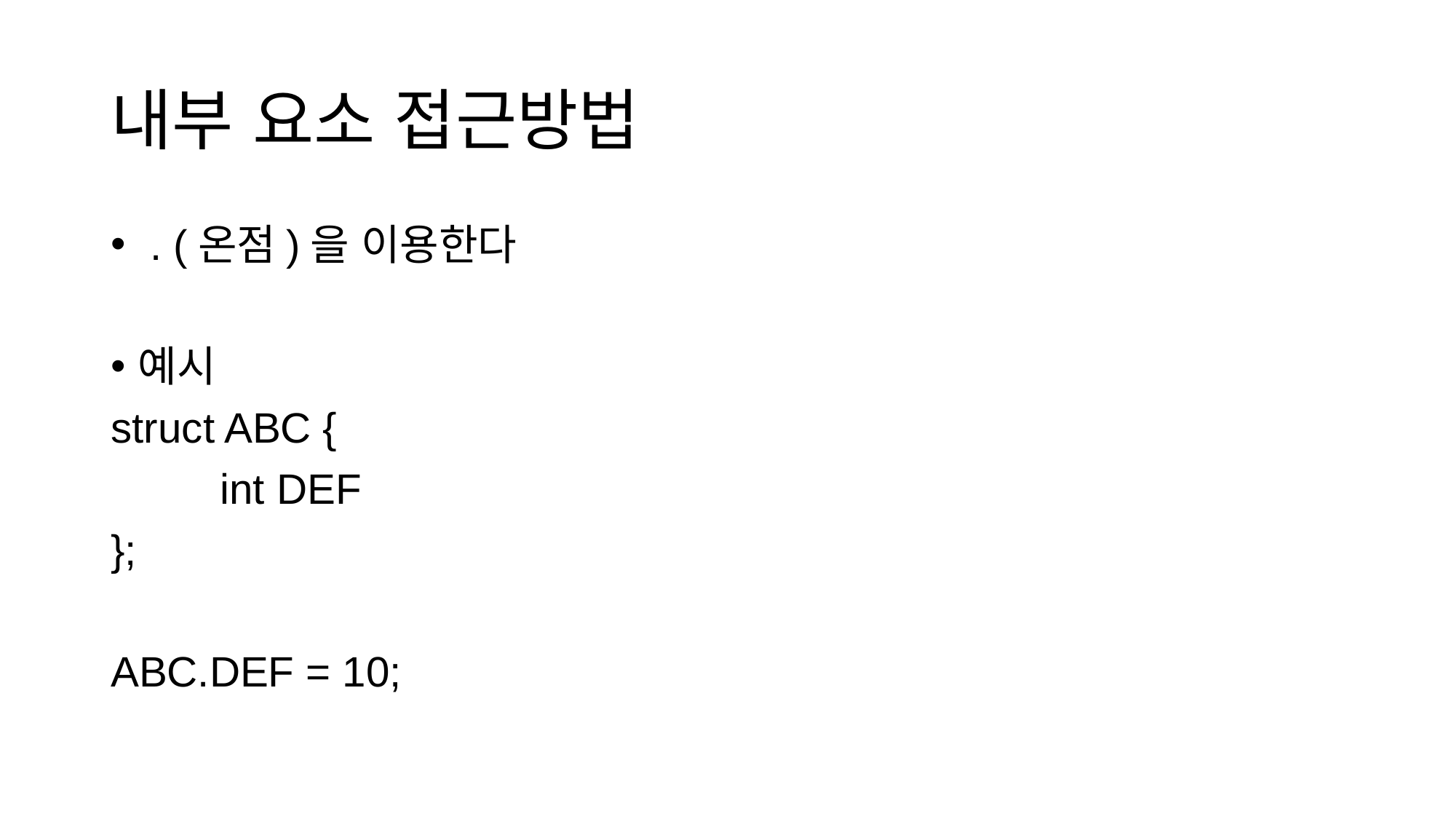

# 내부 요소 접근방법
 . (온점)을 이용한다

예시
struct ABC {
	int DEF
};

ABC.DEF = 10;